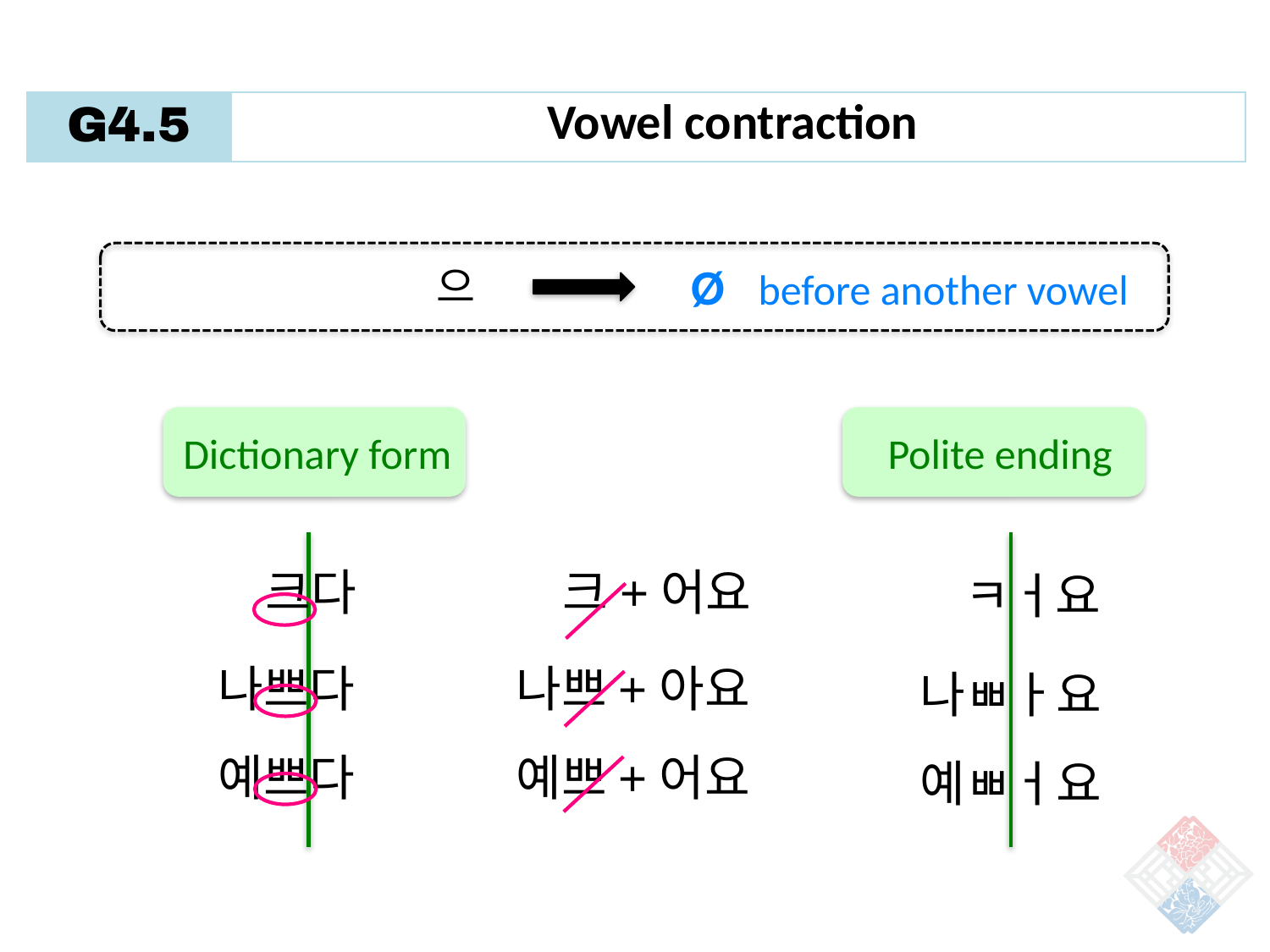

| G4.5 | Vowel contraction |
| --- | --- |

Ø   before another vowel
으

Dictionary form
Polite ending
크다
크+어요
ㅋㅓ요

나쁘다
예쁘다
나쁘+아요
예쁘+어요
나ㅃㅏ요
예ㅃㅓ요